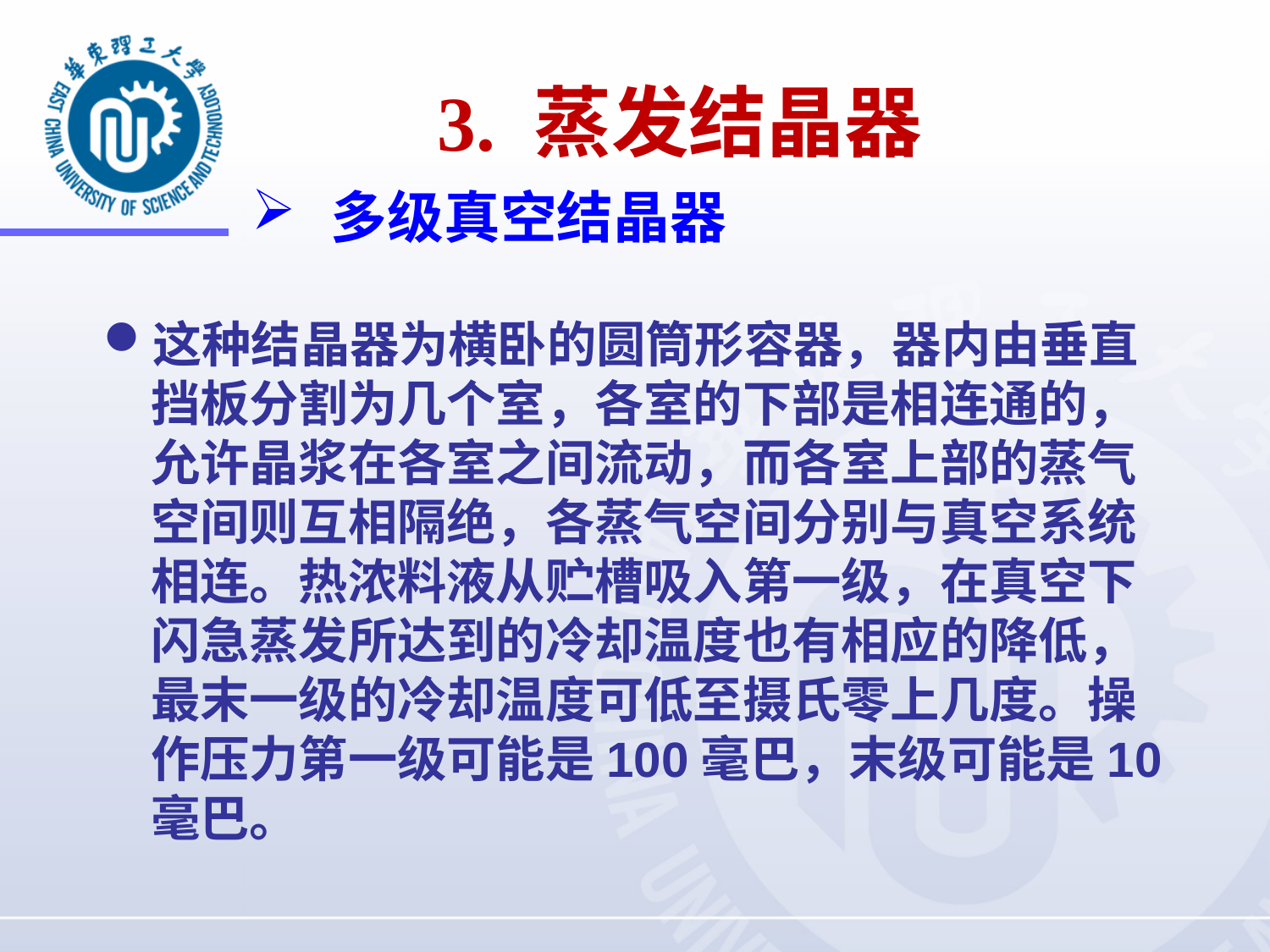

3. 蒸发结晶器
多级真空结晶器
这种结晶器为横卧的圆筒形容器，器内由垂直挡板分割为几个室，各室的下部是相连通的，允许晶浆在各室之间流动，而各室上部的蒸气空间则互相隔绝，各蒸气空间分别与真空系统相连。热浓料液从贮槽吸入第一级，在真空下闪急蒸发所达到的冷却温度也有相应的降低，最末一级的冷却温度可低至摄氏零上几度。操作压力第一级可能是100毫巴，末级可能是10毫巴。